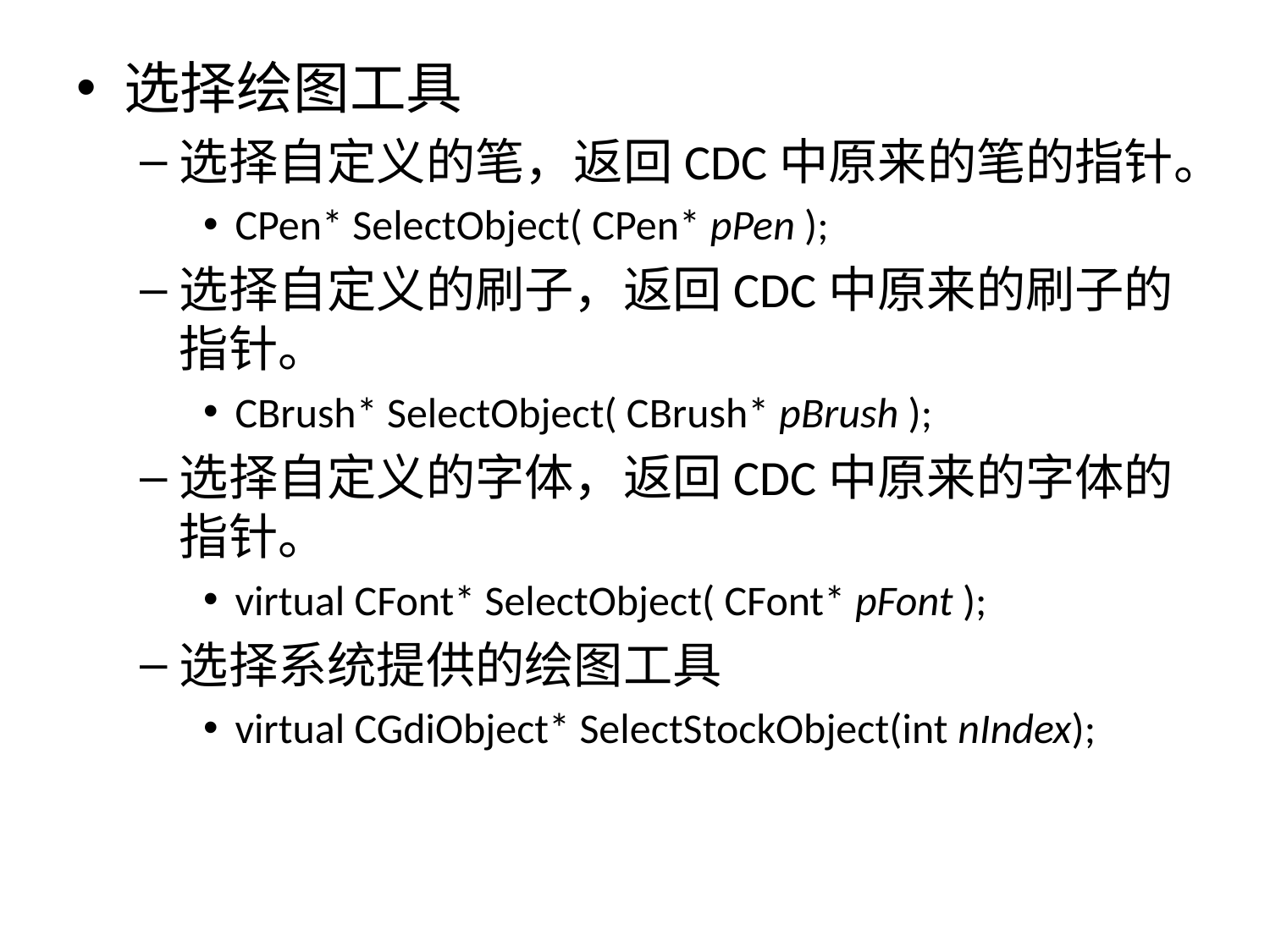

选择绘图工具
选择自定义的笔，返回CDC中原来的笔的指针。
CPen* SelectObject( CPen* pPen );
选择自定义的刷子，返回CDC中原来的刷子的指针。
CBrush* SelectObject( CBrush* pBrush );
选择自定义的字体，返回CDC中原来的字体的指针。
virtual CFont* SelectObject( CFont* pFont );
选择系统提供的绘图工具
virtual CGdiObject* SelectStockObject(int nIndex);